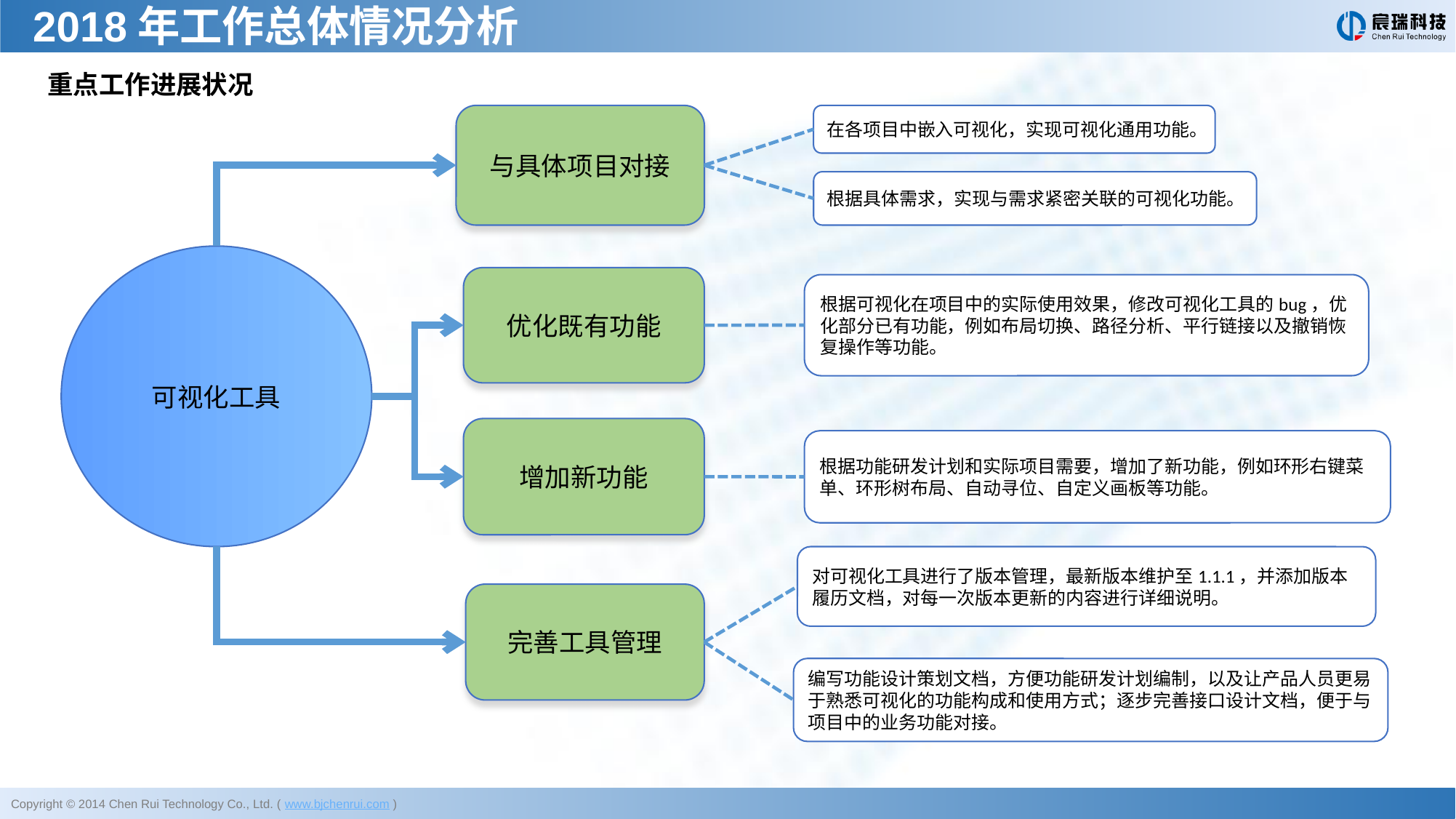

# 2018年工作总体情况分析
重点工作进展状况
与具体项目对接
在各项目中嵌入可视化，实现可视化通用功能。
根据具体需求，实现与需求紧密关联的可视化功能。
可视化工具
优化既有功能
根据可视化在项目中的实际使用效果，修改可视化工具的bug，优化部分已有功能，例如布局切换、路径分析、平行链接以及撤销恢复操作等功能。
增加新功能
根据功能研发计划和实际项目需要，增加了新功能，例如环形右键菜单、环形树布局、自动寻位、自定义画板等功能。
对可视化工具进行了版本管理，最新版本维护至1.1.1，并添加版本履历文档，对每一次版本更新的内容进行详细说明。
完善工具管理
编写功能设计策划文档，方便功能研发计划编制，以及让产品人员更易于熟悉可视化的功能构成和使用方式；逐步完善接口设计文档，便于与项目中的业务功能对接。
4